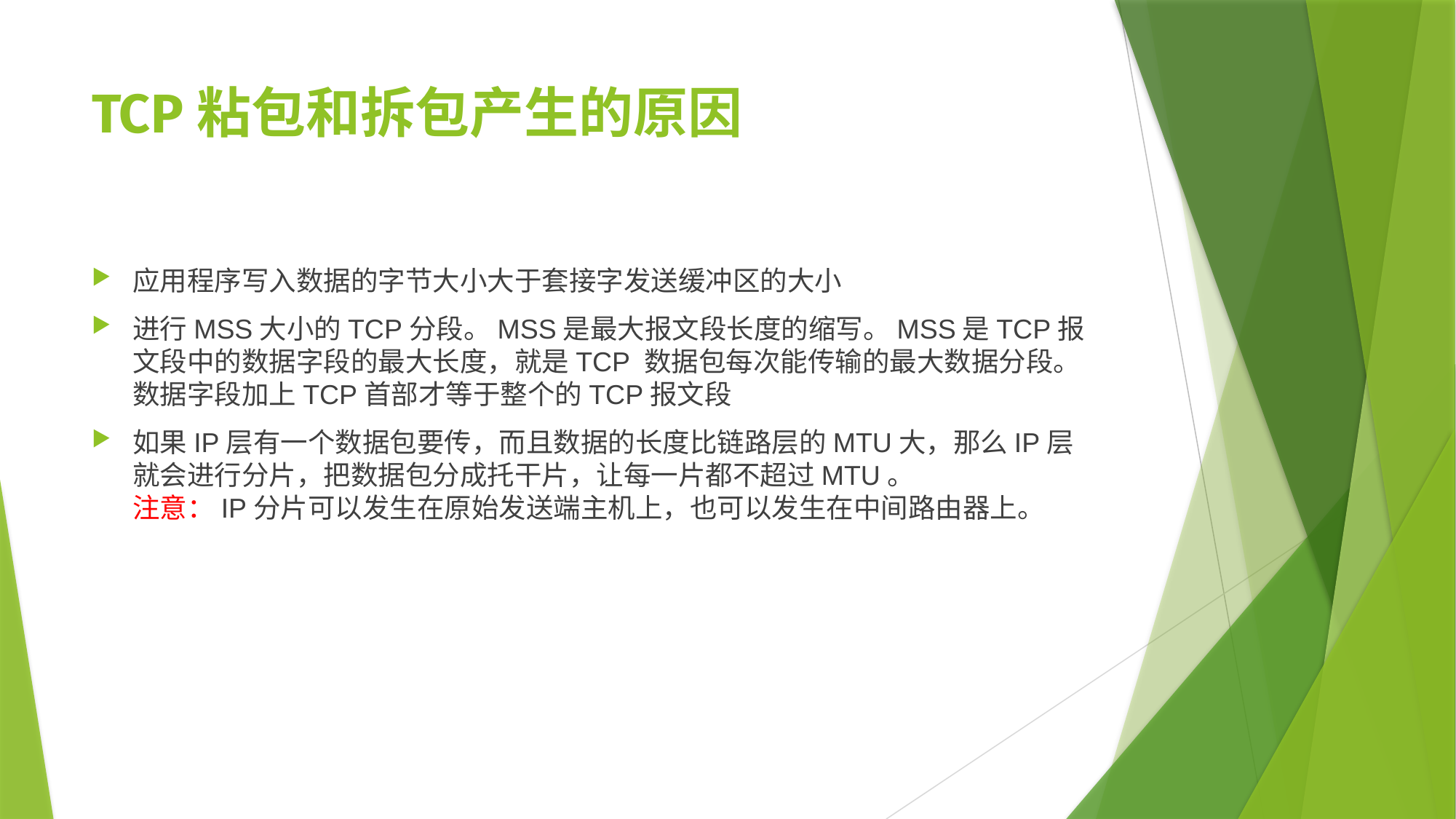

# TCP粘包和拆包产生的原因
应用程序写入数据的字节大小大于套接字发送缓冲区的大小
进行MSS大小的TCP分段。MSS是最大报文段长度的缩写。MSS是TCP报文段中的数据字段的最大长度，就是TCP 数据包每次能传输的最大数据分段。数据字段加上TCP首部才等于整个的TCP报文段
如果IP层有一个数据包要传，而且数据的长度比链路层的MTU大，那么IP层就会进行分片，把数据包分成托干片，让每一片都不超过MTU。
注意：IP分片可以发生在原始发送端主机上，也可以发生在中间路由器上。